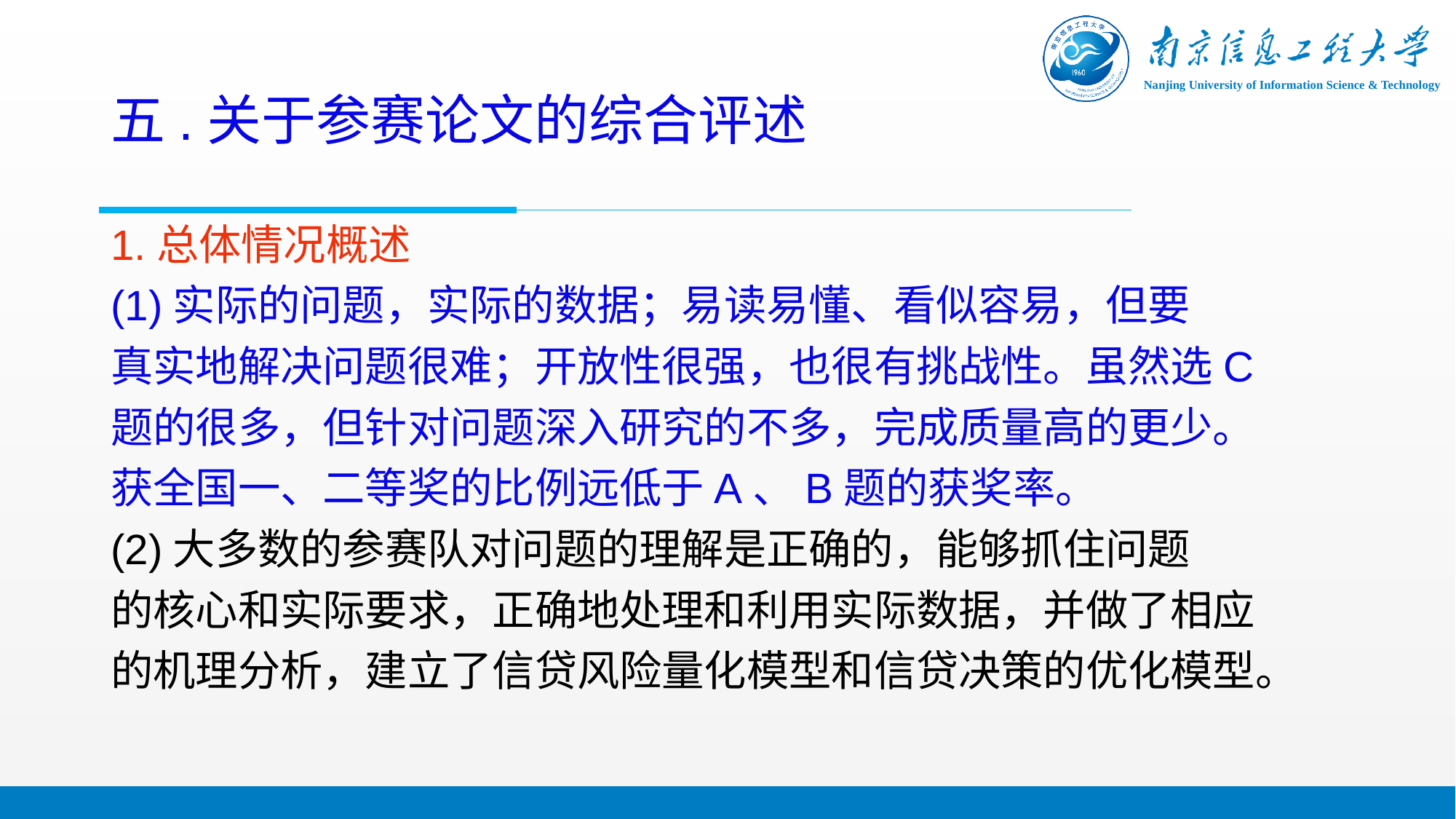

# 五.关于参赛论文的综合评述
1.总体情况概述
(1)实际的问题，实际的数据；易读易懂、看似容易，但要
真实地解决问题很难；开放性很强，也很有挑战性。虽然选C
题的很多，但针对问题深入研究的不多，完成质量高的更少。
获全国一、二等奖的比例远低于A、B题的获奖率。
(2)大多数的参赛队对问题的理解是正确的，能够抓住问题
的核心和实际要求，正确地处理和利用实际数据，并做了相应
的机理分析，建立了信贷风险量化模型和信贷决策的优化模型。